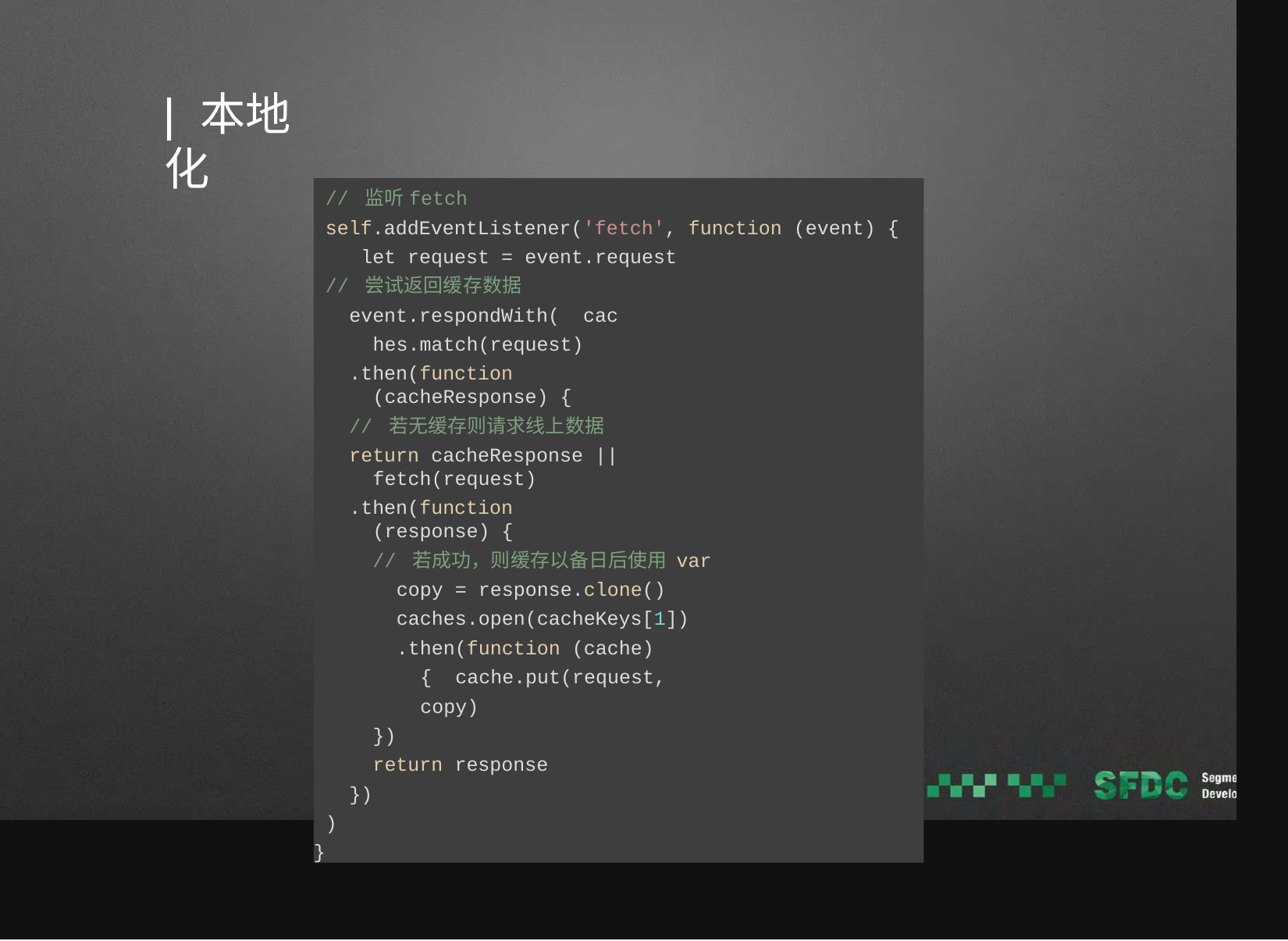

# | 本地化
// 监听fetch
self.addEventListener('fetch', function (event) {  let request = event.request
// 尝试返回缓存数据
event.respondWith(  caches.match(request)
.then(function (cacheResponse) {
// 若无缓存则请求线上数据
return cacheResponse || fetch(request)
.then(function (response) {
// 若成功，则缓存以备日后使用 var copy = response.clone()  caches.open(cacheKeys[1])
.then(function (cache) {  cache.put(request, copy)
})
return response
})
)
}